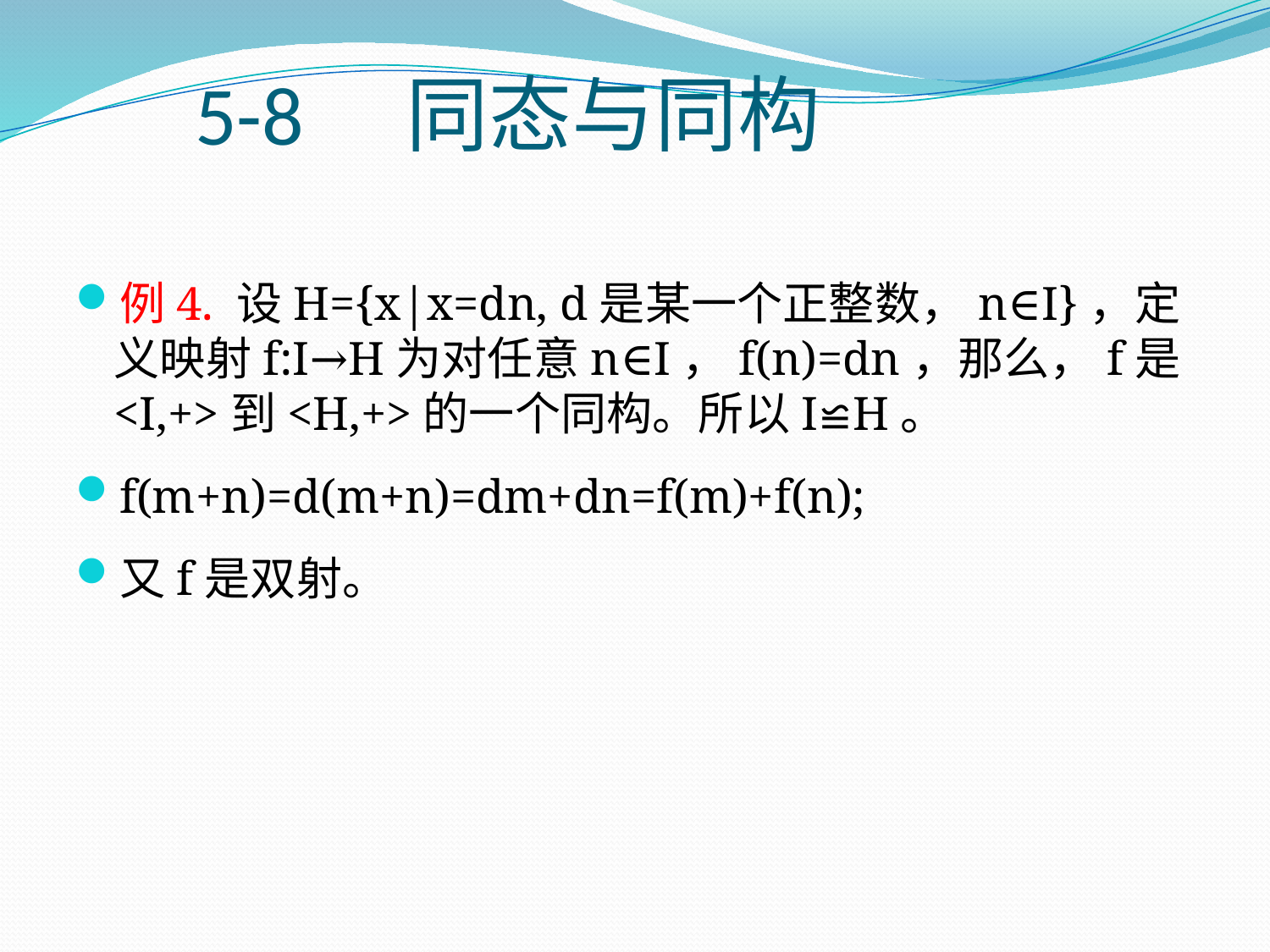

# 5-8　同态与同构
例4. 设H={x|x=dn, d是某一个正整数，n∈I}，定义映射f:I→H为对任意n∈I，f(n)=dn，那么，f是<I,+>到<H,+>的一个同构。所以I≌H。
f(m+n)=d(m+n)=dm+dn=f(m)+f(n);
又f是双射。